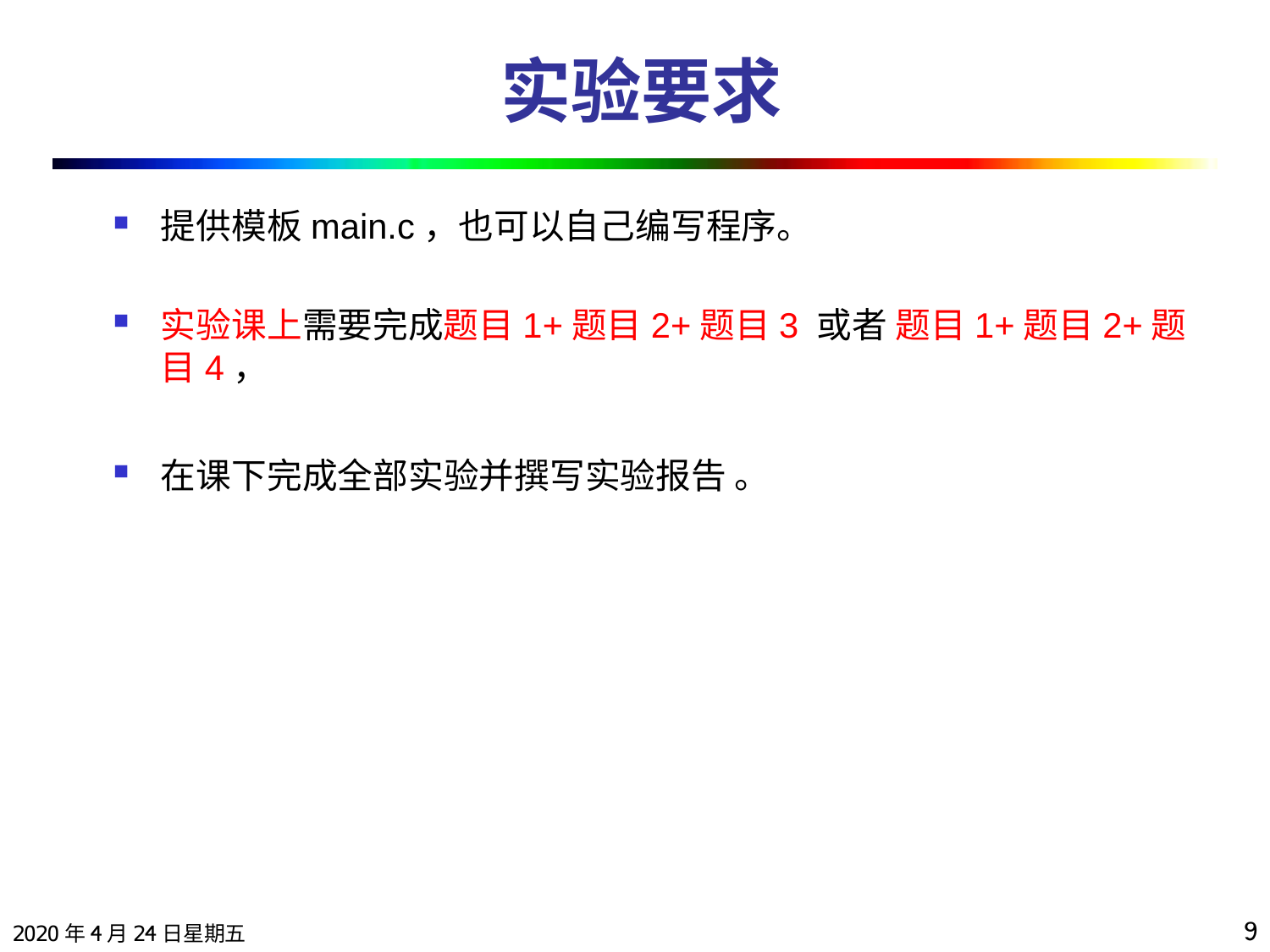

# 实验要求
提供模板main.c，也可以自己编写程序。

实验课上需要完成题目1+题目2+题目3 或者 题目1+题目2+题目4，

在课下完成全部实验并撰写实验报告 。

2020年4月24日星期五
9